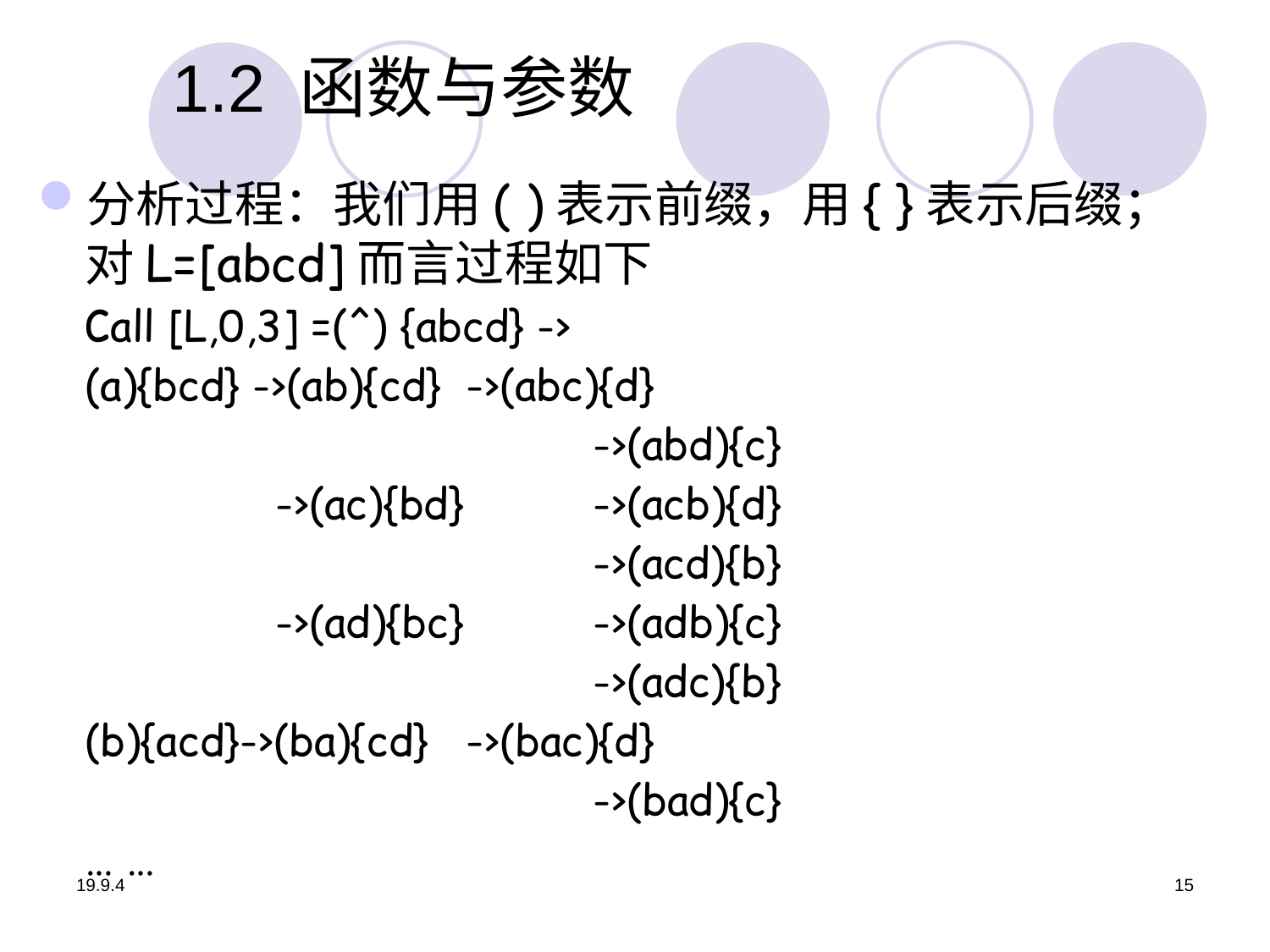

# 1.2	函数与参数
分析过程：我们用( )表示前缀，用{ }表示后缀；对L=[abcd]而言过程如下
	Call [L,0,3] =(^) {abcd} ->
	(a){bcd} ->(ab){cd}	->(abc){d}
				    	->(abd){c}
		     ->(ac){bd}		->(acb){d}
				     	->(acd){b}
		     ->(ad){bc}		->(adb){c}
				     	->(adc){b}
	(b){acd}->(ba){cd}	->(bac){d}
				     	->(bad){c}
	… …
19.9.4
15